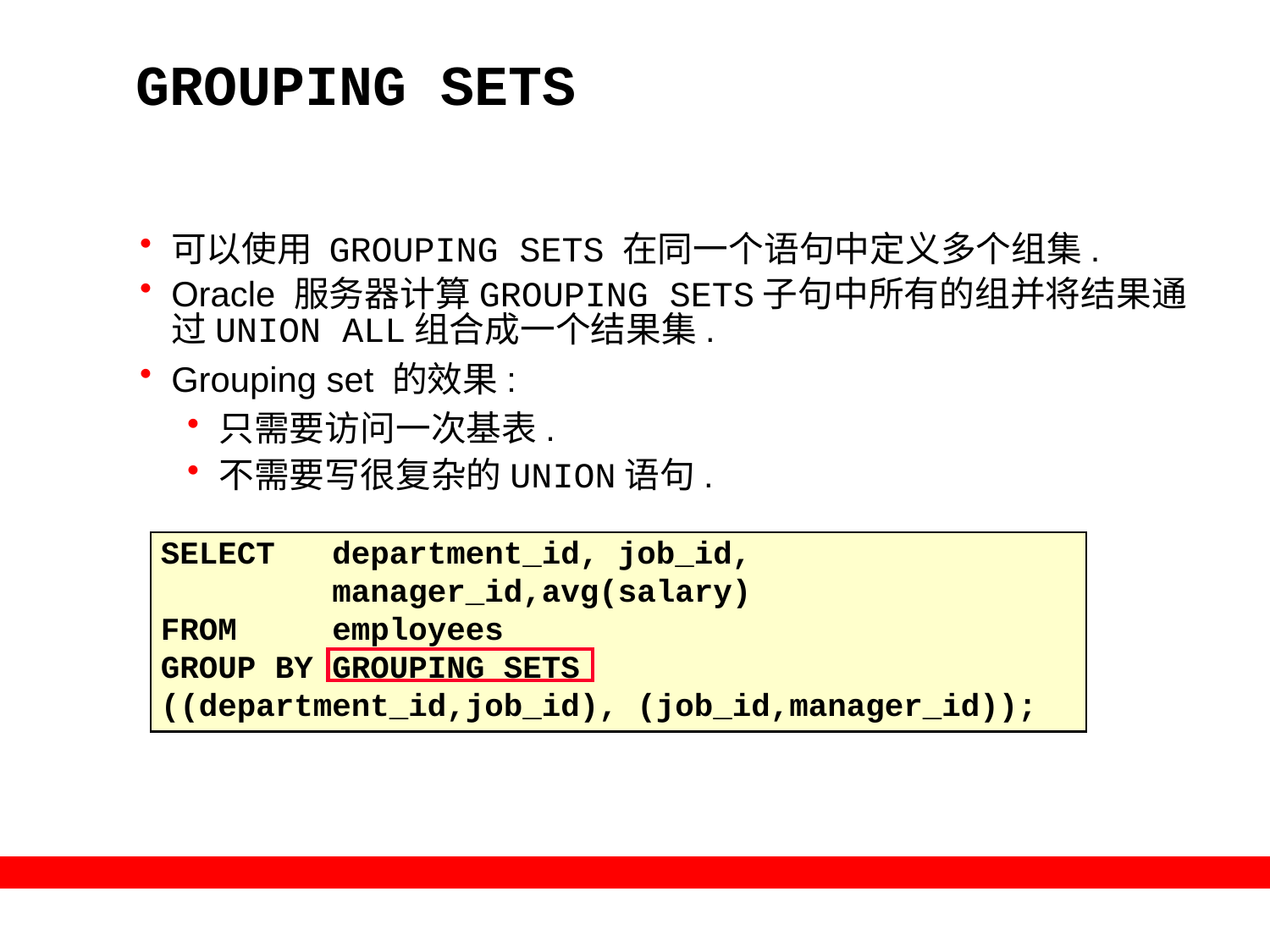

# GROUPING SETS
可以使用 GROUPING SETS 在同一个语句中定义多个组集.
Oracle 服务器计算GROUPING SETS子句中所有的组并将结果通过UNION ALL组合成一个结果集.
Grouping set 的效果:
只需要访问一次基表.
不需要写很复杂的UNION语句.

SELECT   department_id, job_id,
         manager_id,avg(salary)
FROM     employees
GROUP BY GROUPING SETS
((department_id,job_id), (job_id,manager_id));